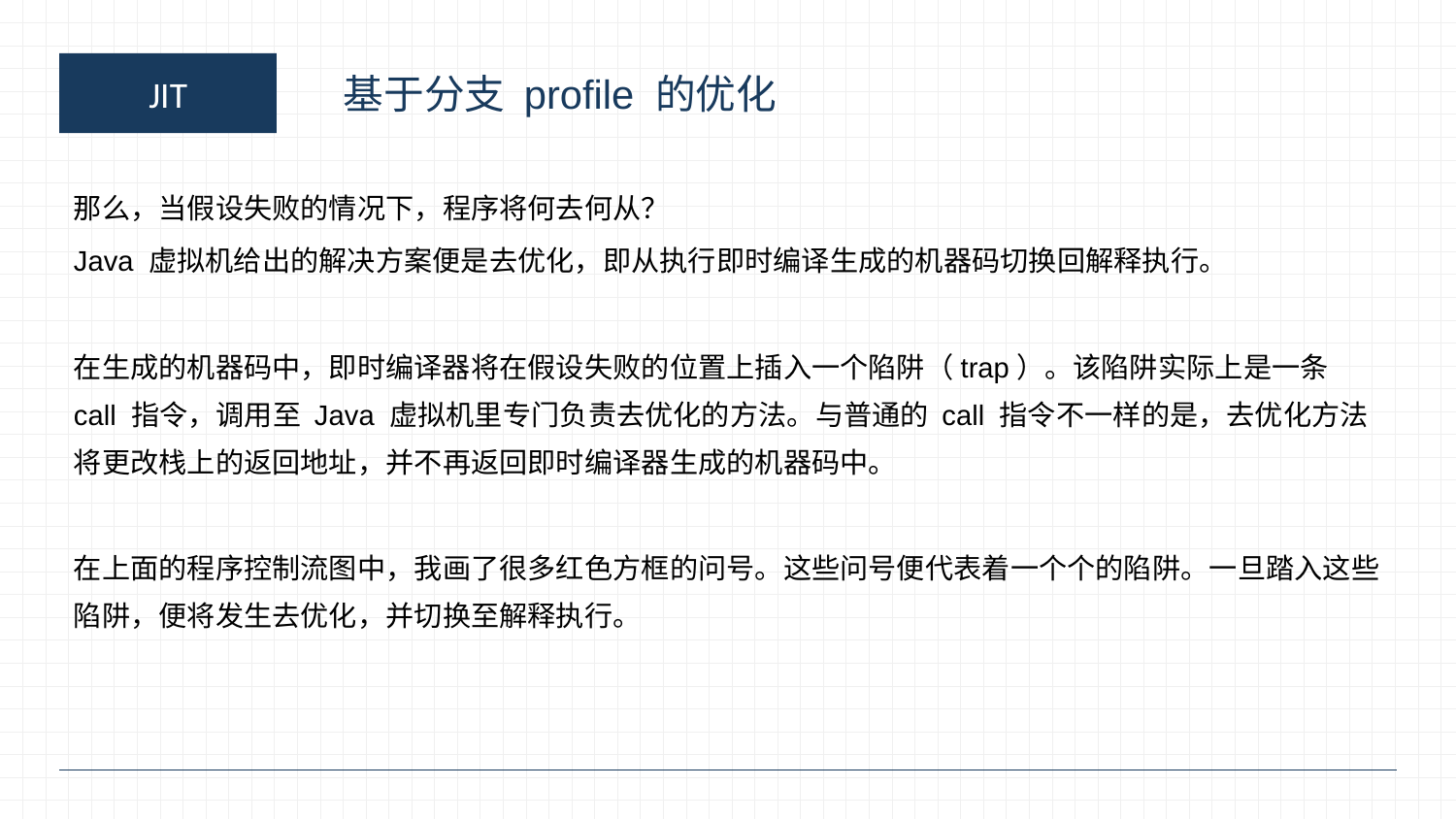

JIT
基于分支 profile 的优化
那么，当假设失败的情况下，程序将何去何从？
Java 虚拟机给出的解决方案便是去优化，即从执行即时编译生成的机器码切换回解释执行。

在生成的机器码中，即时编译器将在假设失败的位置上插入一个陷阱（trap）。该陷阱实际上是一条 call 指令，调用至 Java 虚拟机里专门负责去优化的方法。与普通的 call 指令不一样的是，去优化方法将更改栈上的返回地址，并不再返回即时编译器生成的机器码中。

在上面的程序控制流图中，我画了很多红色方框的问号。这些问号便代表着一个个的陷阱。一旦踏入这些陷阱，便将发生去优化，并切换至解释执行。